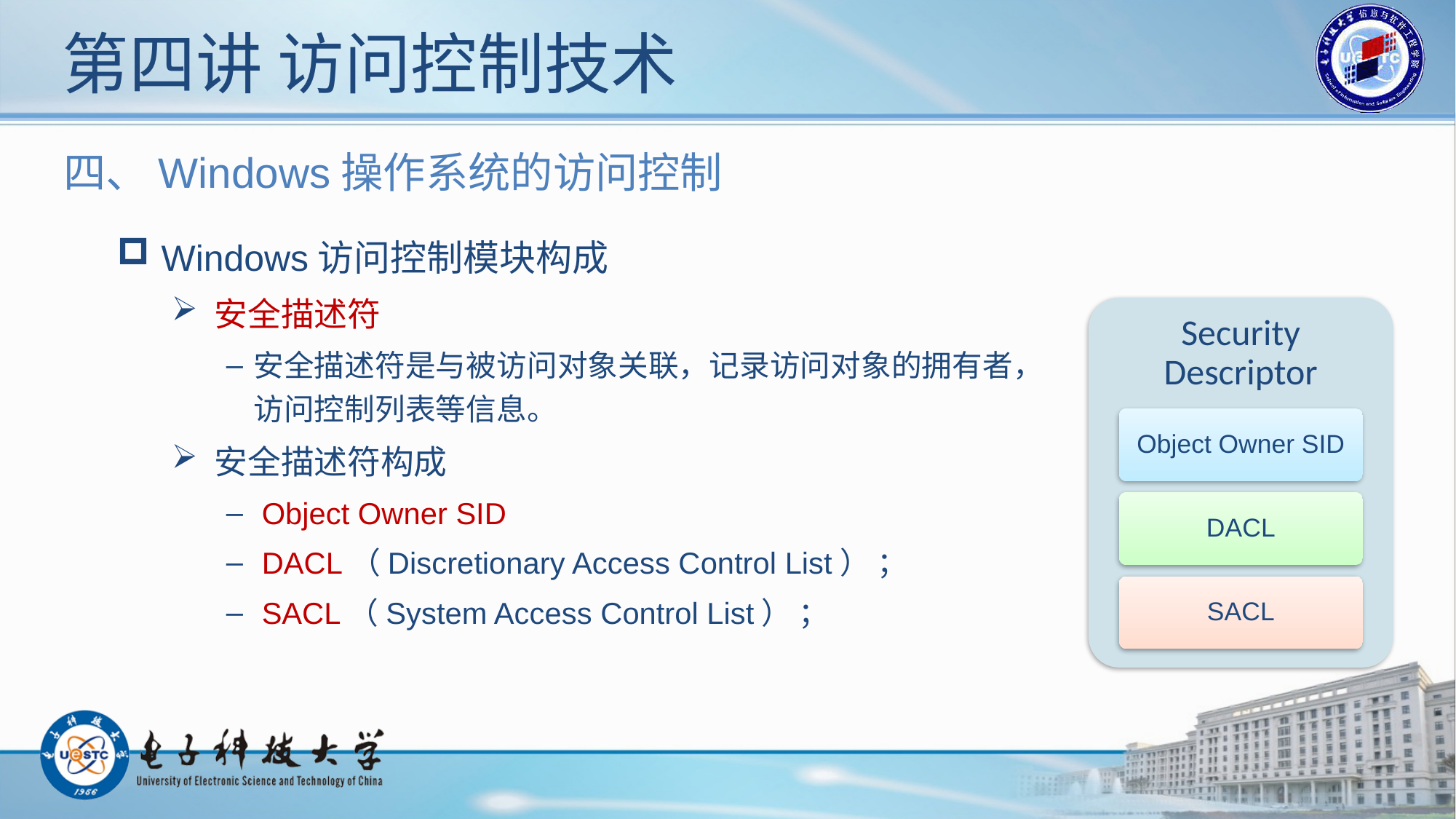

# 第四讲 访问控制技术
四、Windows操作系统的访问控制
 Windows访问控制模块构成
 安全描述符
安全描述符是与被访问对象关联，记录访问对象的拥有者，访问控制列表等信息。
 安全描述符构成
 Object Owner SID
 DACL（Discretionary Access Control List） ；
 SACL（System Access Control List） ；
Security Descriptor
Object Owner SID
DACL
SACL